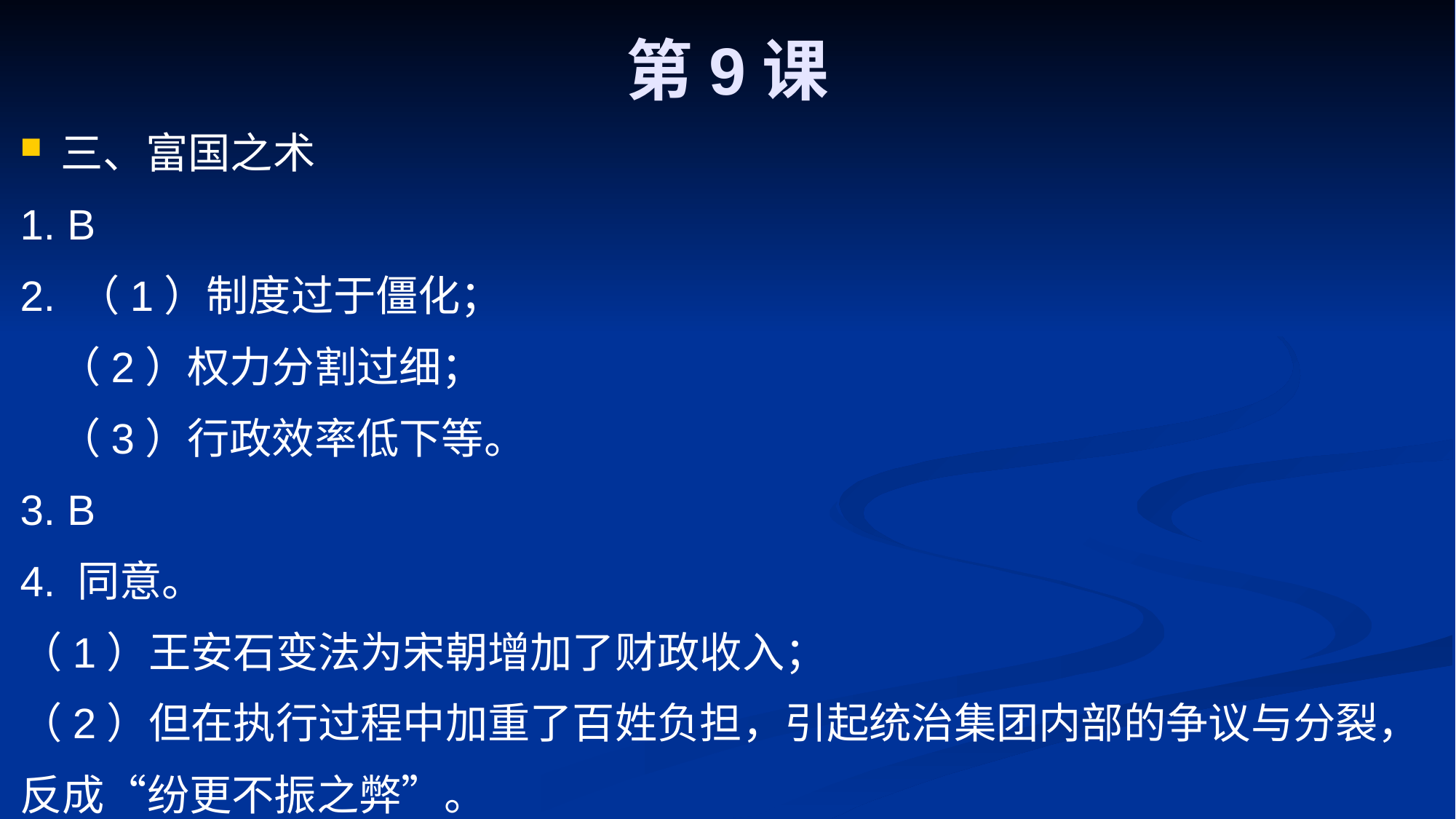

# 第9课
三、富国之术
1. B
2. （1）制度过于僵化；
   （2）权力分割过细；
   （3）行政效率低下等。
3. B
4. 同意。
（1）王安石变法为宋朝增加了财政收入；
（2）但在执行过程中加重了百姓负担，引起统治集团内部的争议与分裂，反成“纷更不振之弊”。